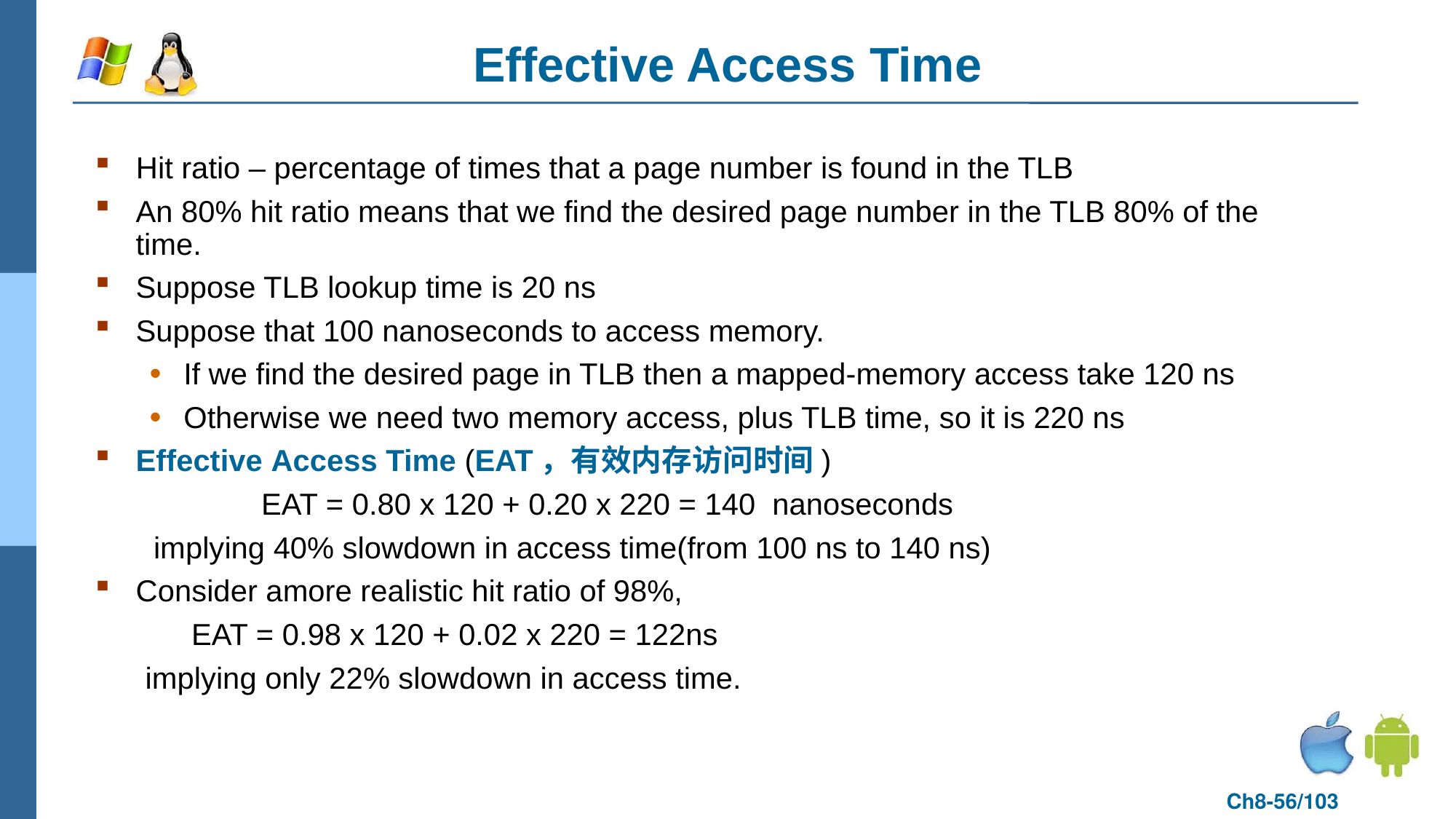

# Effective Access Time
Hit ratio – percentage of times that a page number is found in the TLB
An 80% hit ratio means that we find the desired page number in the TLB 80% of the time.
Suppose TLB lookup time is 20 ns
Suppose that 100 nanoseconds to access memory.
If we find the desired page in TLB then a mapped-memory access take 120 ns
Otherwise we need two memory access, plus TLB time, so it is 220 ns
Effective Access Time (EAT，有效内存访问时间)
	               EAT = 0.80 x 120 + 0.20 x 220 = 140  nanoseconds
       implying 40% slowdown in access time(from 100 ns to 140 ns)
Consider amore realistic hit ratio of 98%,
     EAT = 0.98 x 120 + 0.02 x 220 = 122ns
      implying only 22% slowdown in access time.